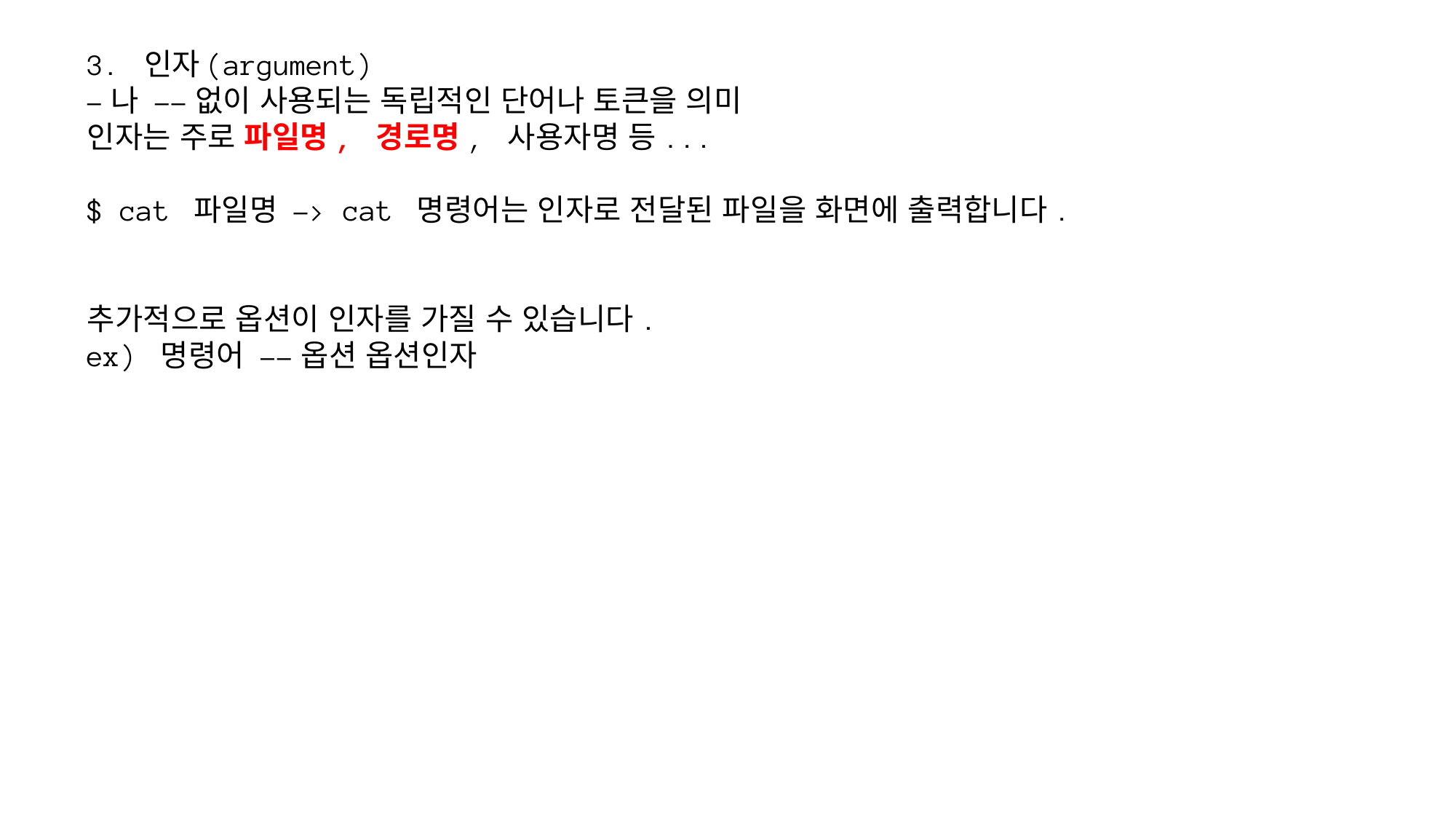

3. 인자(argument)
-나 --없이 사용되는 독립적인 단어나 토큰을 의미
인자는 주로 파일명, 경로명, 사용자명 등...

$ cat 파일명 -> cat 명령어는 인자로 전달된 파일을 화면에 출력합니다.

추가적으로 옵션이 인자를 가질 수 있습니다.
ex) 명령어 --옵션 옵션인자